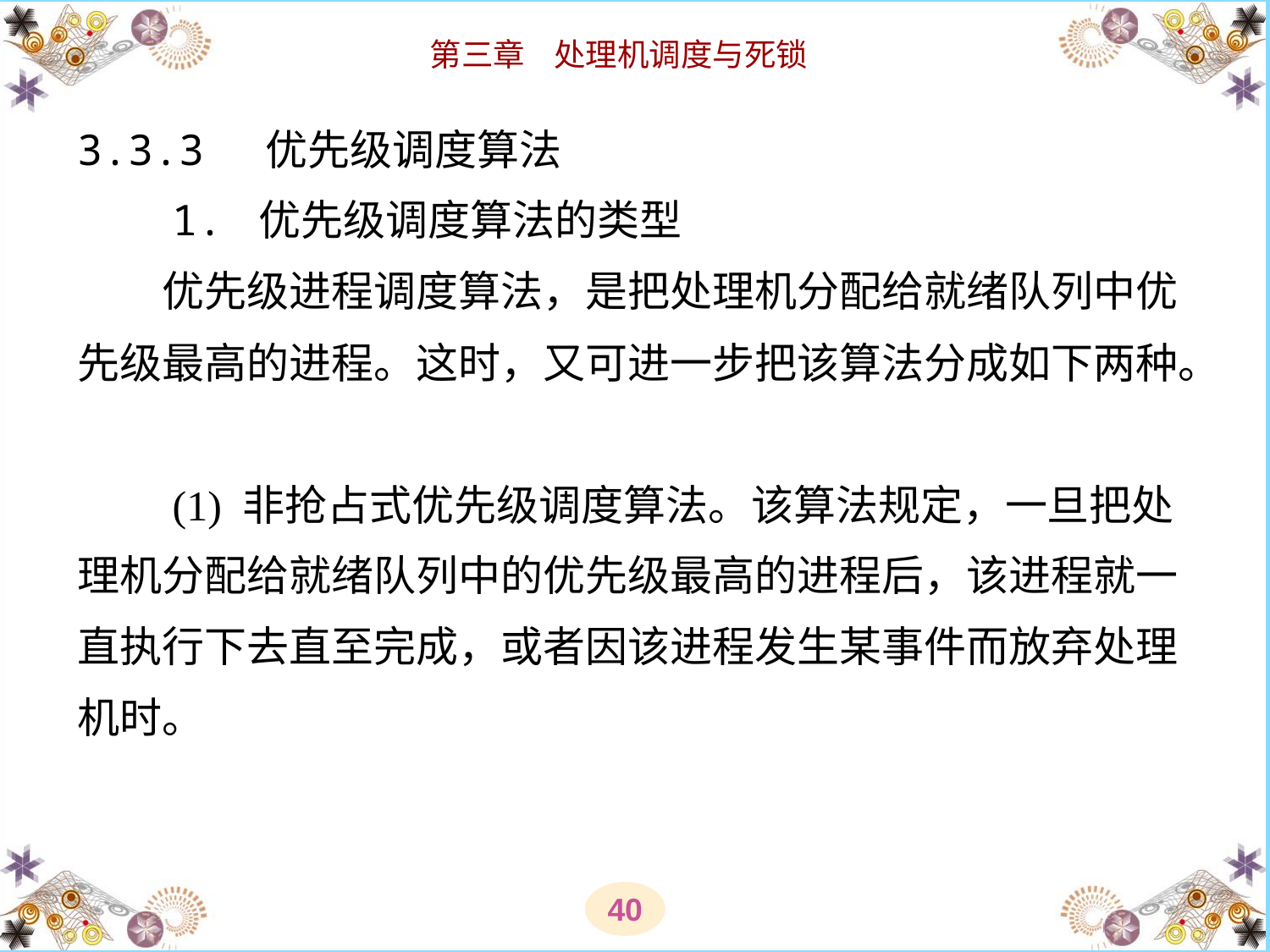

# 3.3.3  优先级调度算法 　　1. 优先级调度算法的类型 　　优先级进程调度算法，是把处理机分配给就绪队列中优先级最高的进程。这时，又可进一步把该算法分成如下两种。 　　(1) 非抢占式优先级调度算法。该算法规定，一旦把处理机分配给就绪队列中的优先级最高的进程后，该进程就一直执行下去直至完成，或者因该进程发生某事件而放弃处理机时。